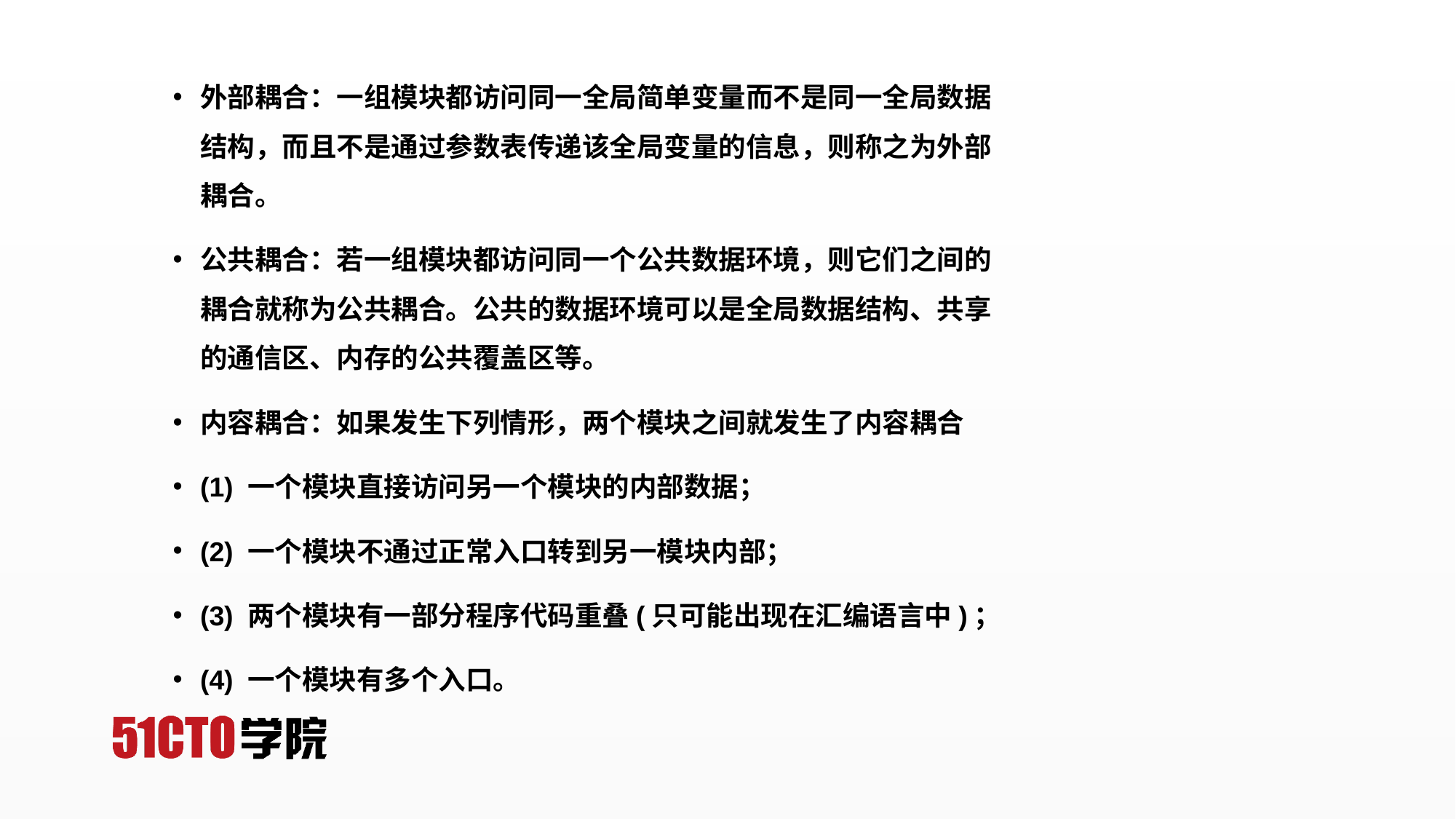

外部耦合：一组模块都访问同一全局简单变量而不是同一全局数据结构，而且不是通过参数表传递该全局变量的信息，则称之为外部耦合。
公共耦合：若一组模块都访问同一个公共数据环境，则它们之间的耦合就称为公共耦合。公共的数据环境可以是全局数据结构、共享的通信区、内存的公共覆盖区等。
内容耦合：如果发生下列情形，两个模块之间就发生了内容耦合
(1) 一个模块直接访问另一个模块的内部数据；
(2) 一个模块不通过正常入口转到另一模块内部；
(3) 两个模块有一部分程序代码重叠(只可能出现在汇编语言中)；
(4) 一个模块有多个入口。